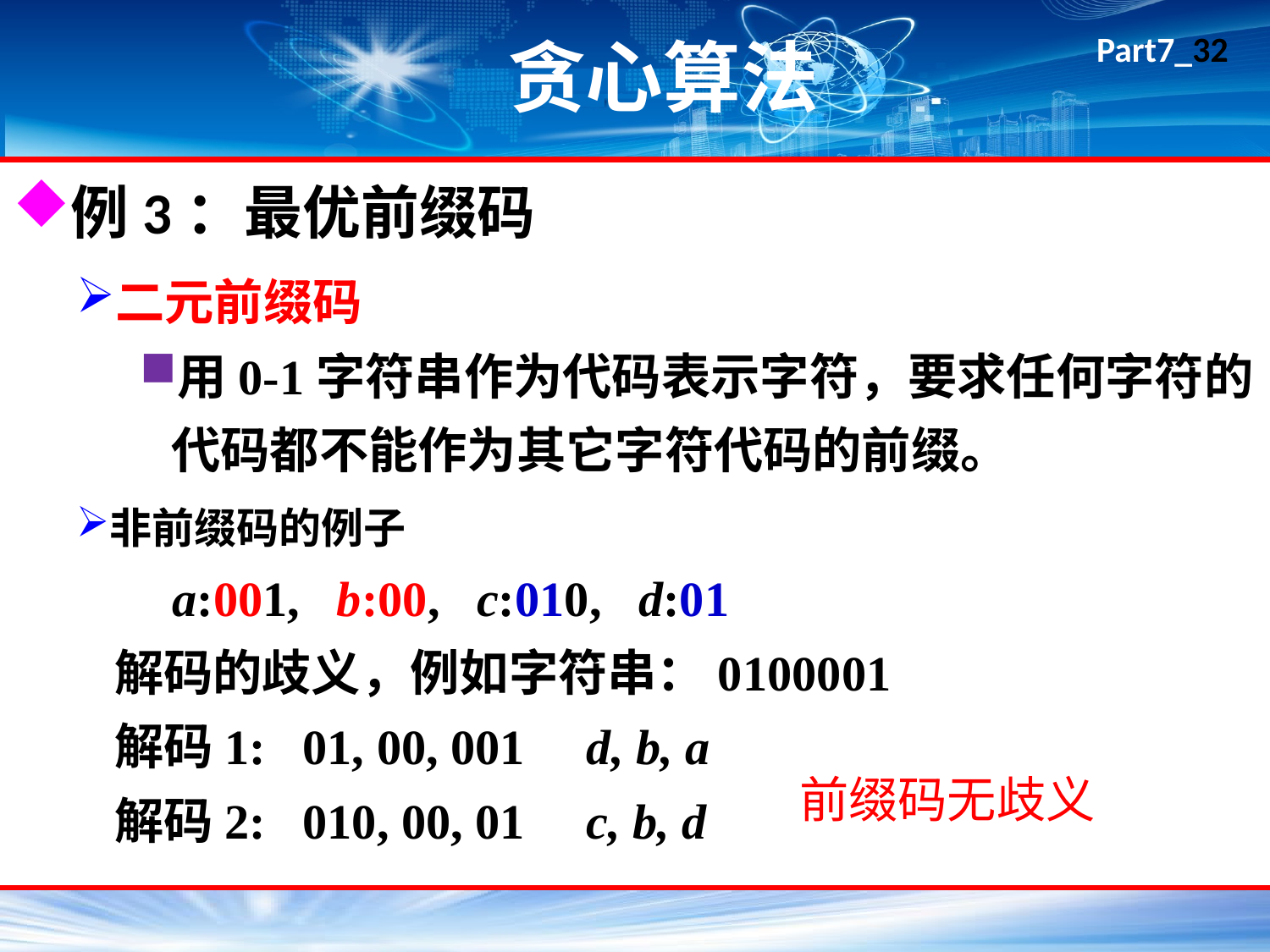

# 贪心算法
例3：最优前缀码
二元前缀码
用0-1字符串作为代码表示字符，要求任何字符的代码都不能作为其它字符代码的前缀。
非前缀码的例子
             a:001,   b:00,   c:010,   d:01
        解码的歧义，例如字符串：0100001
        解码1:   01, 00, 001     d, b, a
        解码2:   010, 00, 01     c, b, d

前缀码无歧义